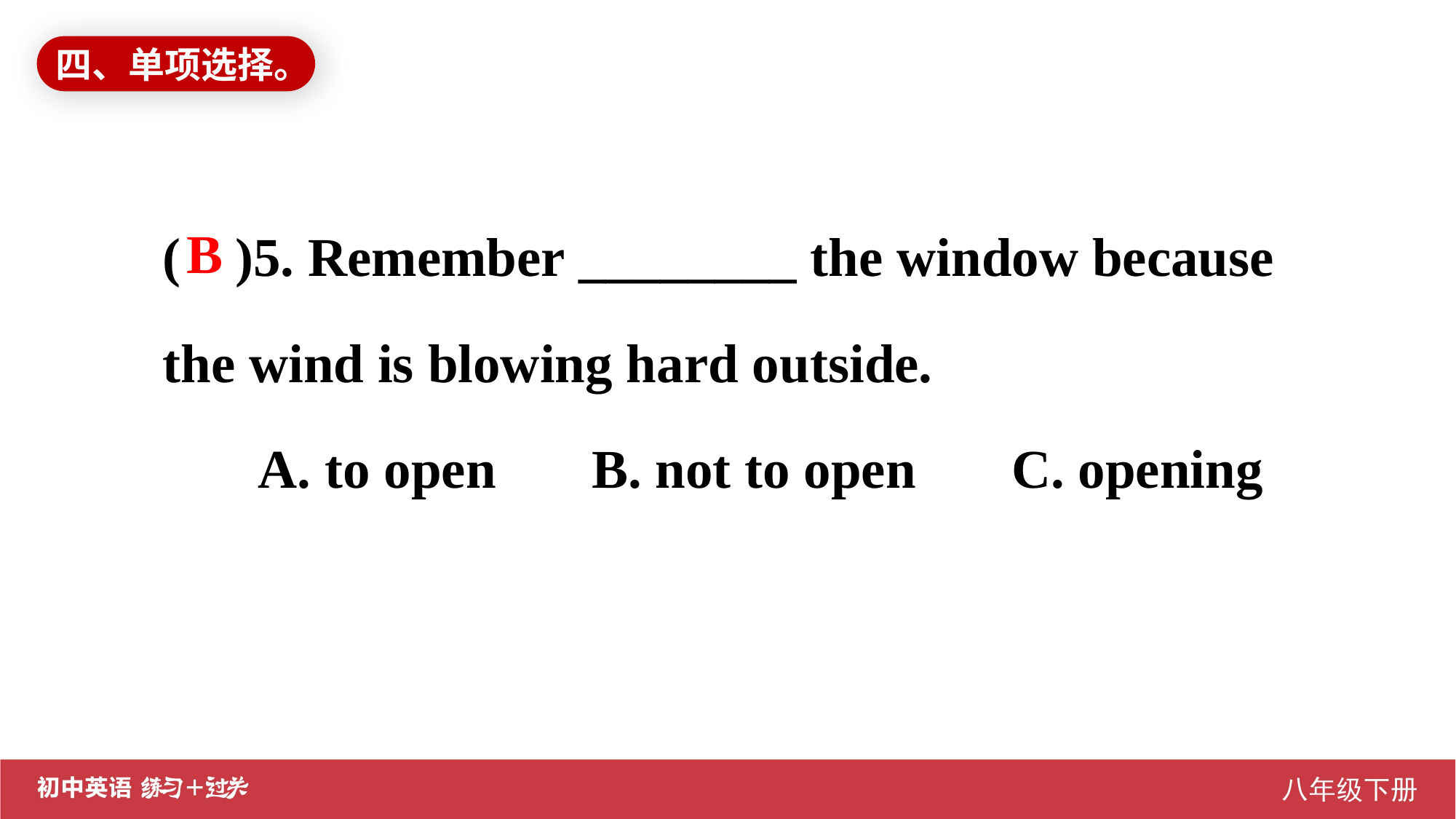

四、单项选择。
(    )5. Remember ________ the window because the wind is blowing hard outside.
       A. to open       B. not to open       C. opening
B